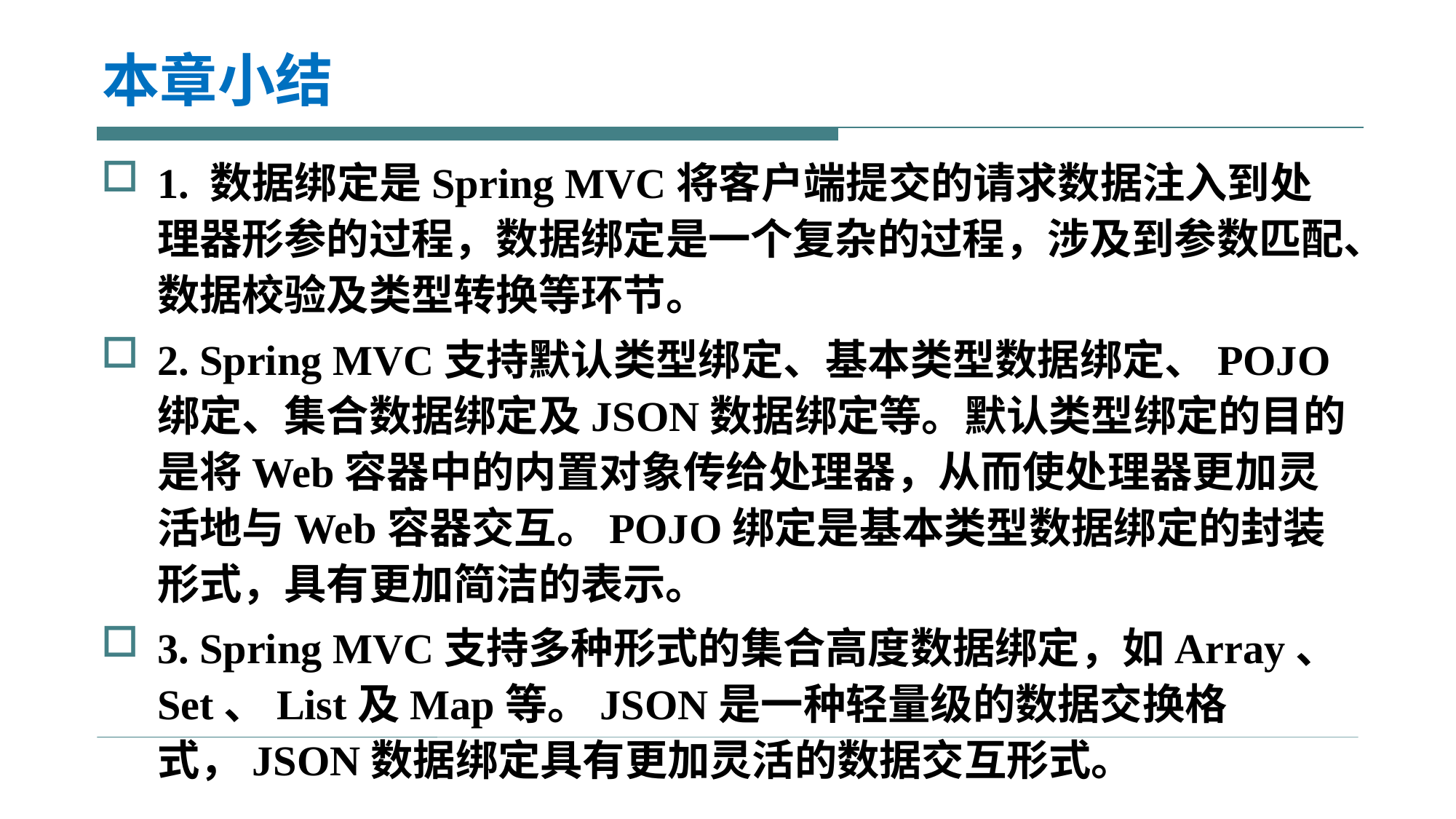

# 本章小结
1. 数据绑定是Spring MVC将客户端提交的请求数据注入到处理器形参的过程，数据绑定是一个复杂的过程，涉及到参数匹配、数据校验及类型转换等环节。
2. Spring MVC支持默认类型绑定、基本类型数据绑定、POJO绑定、集合数据绑定及JSON数据绑定等。默认类型绑定的目的是将Web容器中的内置对象传给处理器，从而使处理器更加灵活地与Web容器交互。POJO绑定是基本类型数据绑定的封装形式，具有更加简洁的表示。
3. Spring MVC支持多种形式的集合高度数据绑定，如Array、Set、List及Map等。JSON是一种轻量级的数据交换格式，JSON数据绑定具有更加灵活的数据交互形式。
29